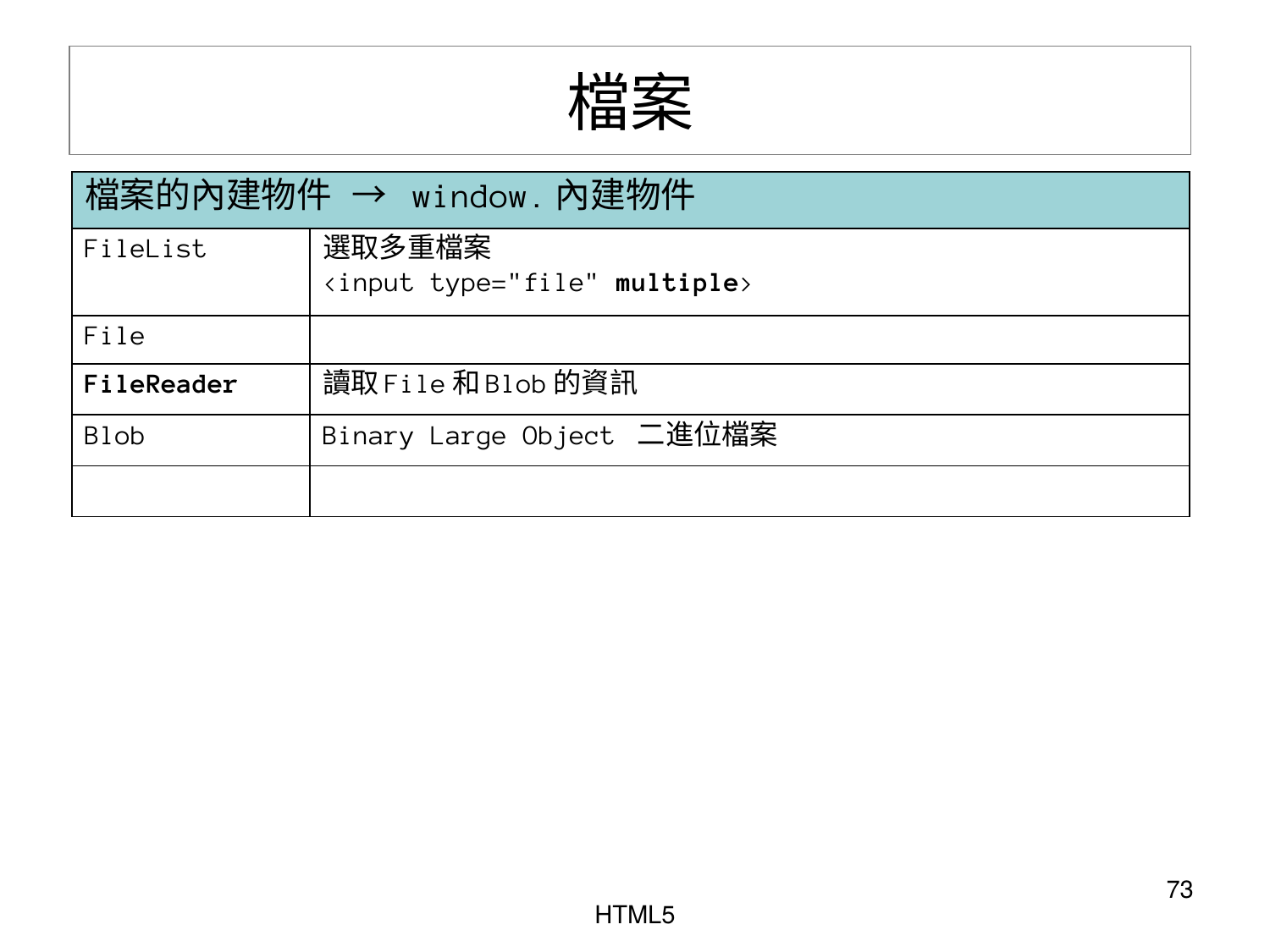

# 檔案
| 檔案的內建物件 → window.內建物件 |  |
| --- | --- |
| FileList | 選取多重檔案 <input type="file" multiple> |
| File |  |
| FileReader | 讀取File和Blob的資訊 |
| Blob | Binary Large Object 二進位檔案 |
|  |  |
73
HTML5